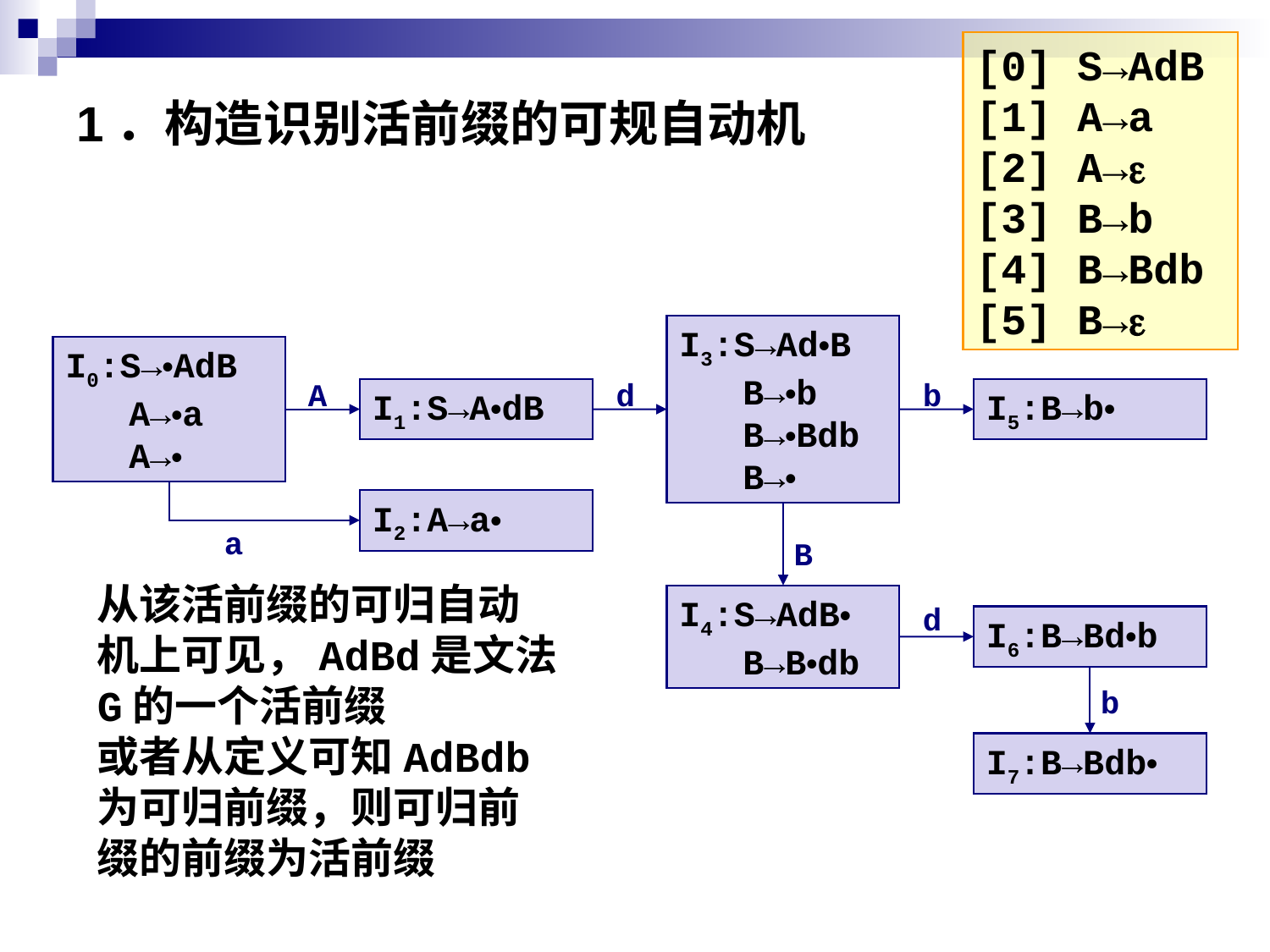

[0] S→AdB
[1] A→a
[2] A→ε
[3] B→b
[4] B→Bdb
[5] B→ε
# 1．构造识别活前缀的可规自动机
I3:S→Ad•B
   B→•b
   B→•Bdb
   B→•
I0:S→•AdB
   A→•a
   A→•
A
d
b
I1:S→A•dB
I5:B→b•
I2:A→a•
a
B
从该活前缀的可归自动机上可见，AdBd是文法G的一个活前缀
或者从定义可知AdBdb为可归前缀，则可归前缀的前缀为活前缀
I4:S→AdB•
   B→B•db
d
I6:B→Bd•b
b
I7:B→Bdb•